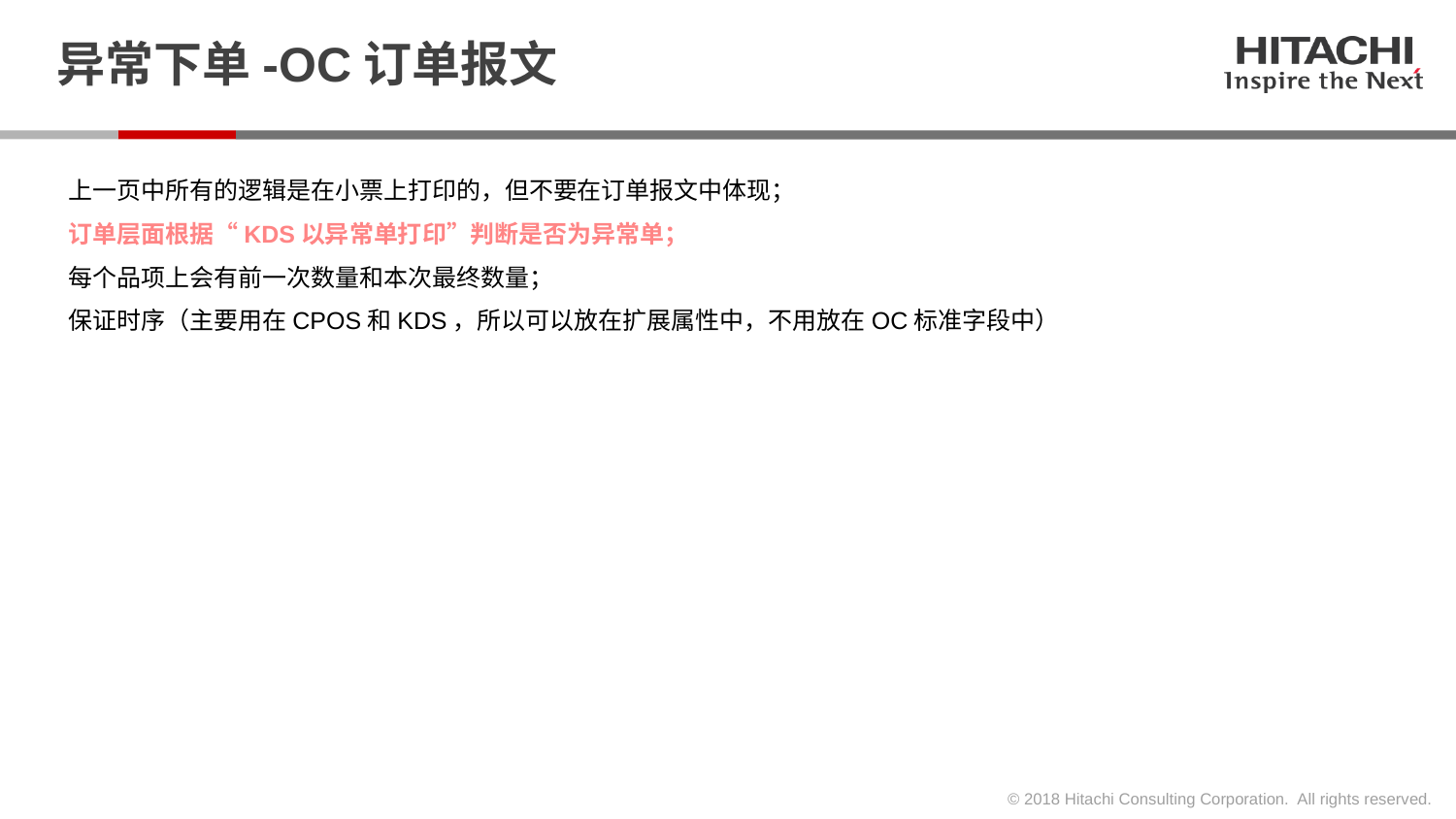

# 异常下单-OC订单报文
上一页中所有的逻辑是在小票上打印的，但不要在订单报文中体现；
订单层面根据“KDS以异常单打印”判断是否为异常单；
每个品项上会有前一次数量和本次最终数量；
保证时序（主要用在CPOS和KDS，所以可以放在扩展属性中，不用放在OC标准字段中）